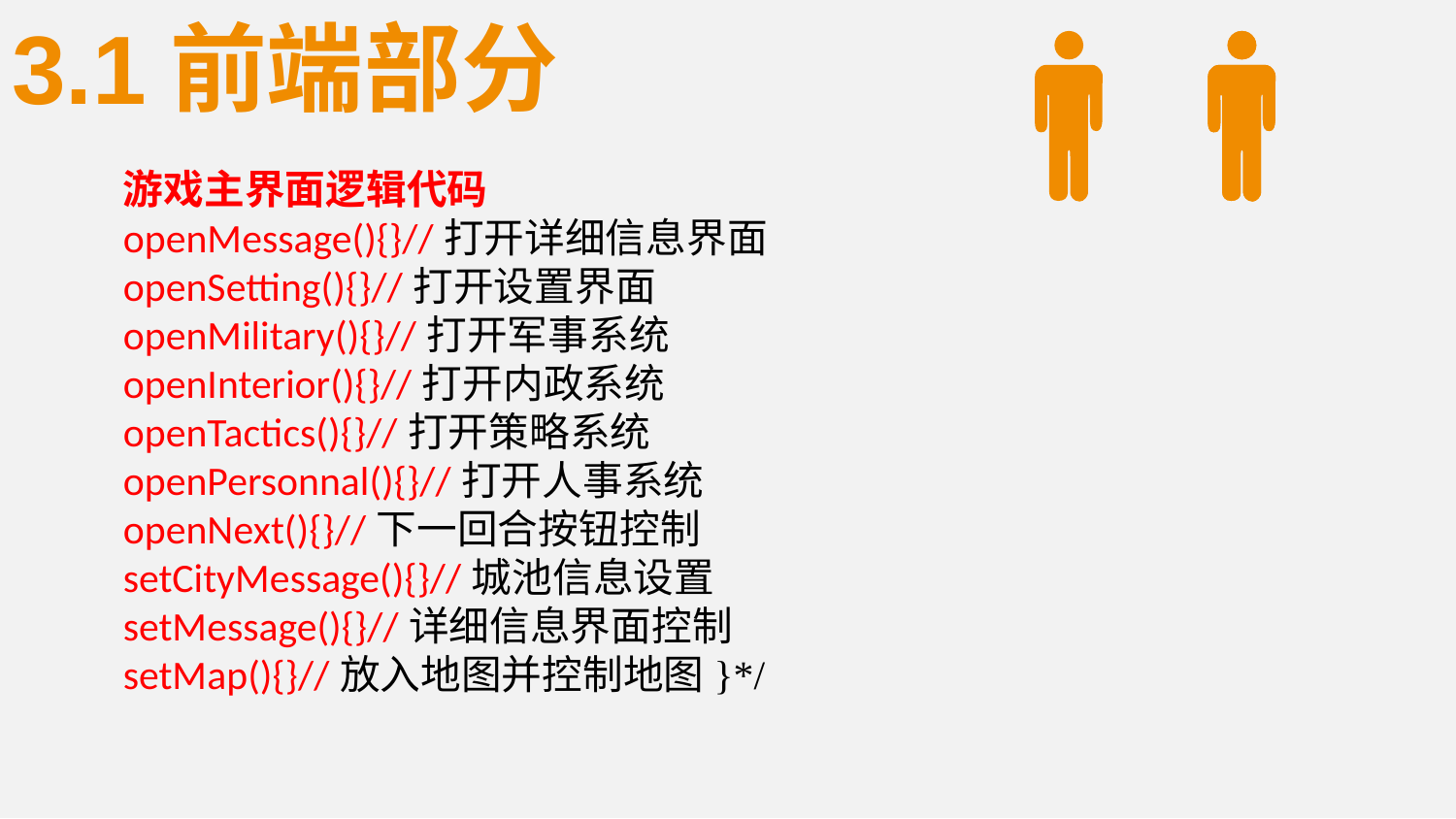

3.1前端部分

游戏主界面逻辑代码
openMessage(){}//打开详细信息界面
openSetting(){}//打开设置界面
openMilitary(){}//打开军事系统
openInterior(){}//打开内政系统
openTactics(){}//打开策略系统
openPersonnal(){}//打开人事系统
openNext(){}//下一回合按钮控制
setCityMessage(){}//城池信息设置
setMessage(){}//详细信息界面控制
setMap(){}//放入地图并控制地图}*/